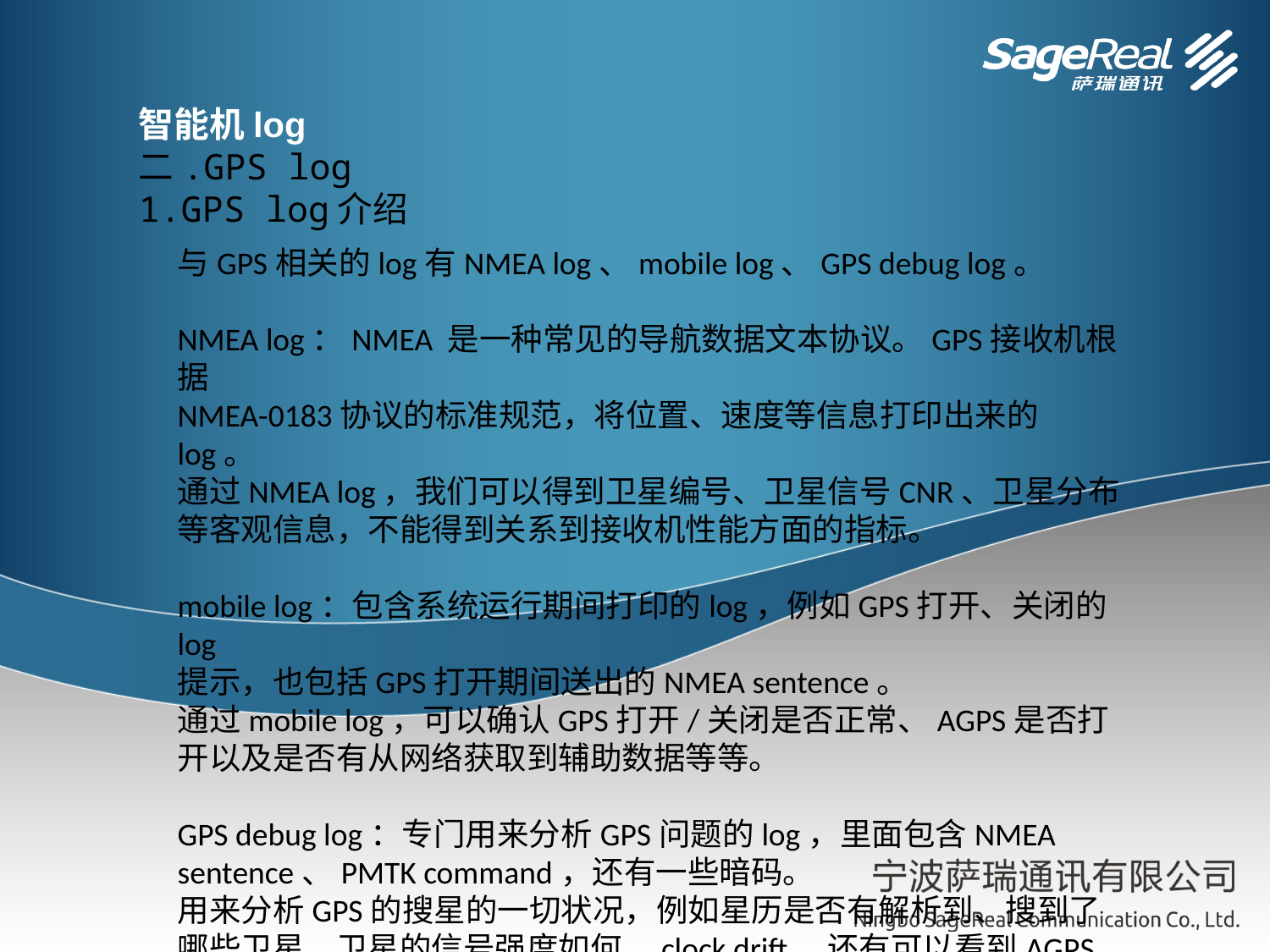

智能机log
二.GPS log
1.GPS log介绍
与GPS相关的log有NMEA log、mobile log、GPS debug log。

NMEA log：NMEA 是一种常见的导航数据文本协议。GPS接收机根据
NMEA-0183协议的标准规范，将位置、速度等信息打印出来的log。
通过NMEA log，我们可以得到卫星编号、卫星信号CNR、卫星分布等客观信息，不能得到关系到接收机性能方面的指标。

mobile log：包含系统运行期间打印的log，例如GPS打开、关闭的log
提示，也包括GPS打开期间送出的NMEA sentence。
通过mobile log，可以确认GPS打开/关闭是否正常、AGPS是否打开以及是否有从网络获取到辅助数据等等。

GPS debug log：专门用来分析GPS问题的log，里面包含NMEA sentence、PMTK command，还有一些暗码。
用来分析GPS的搜星的一切状况，例如星历是否有解析到、搜到了哪些卫星、卫星的信号强度如何、clock drift，还有可以看到AGPS获取辅助数据的过程等等。